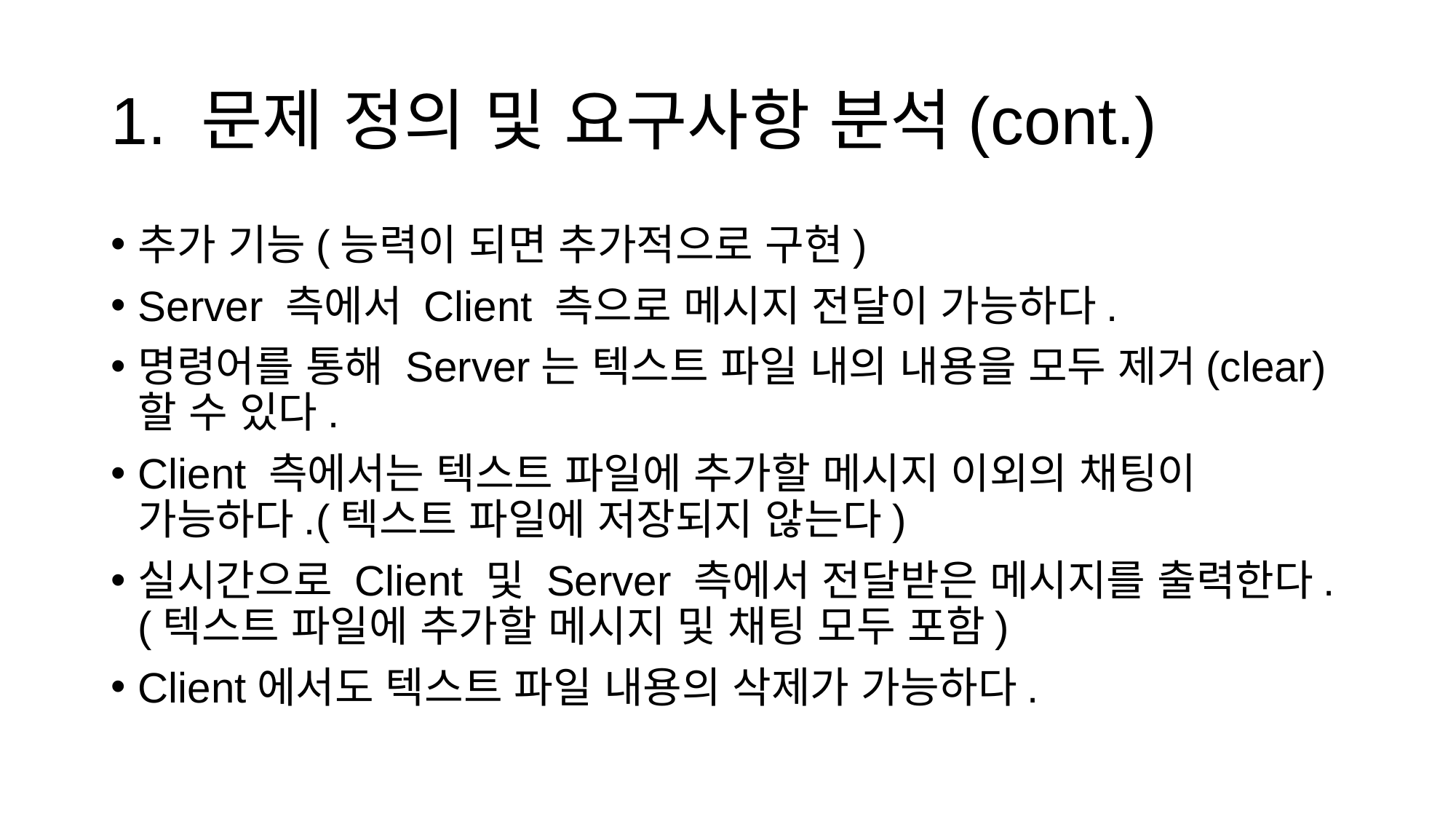

# 1. 문제 정의 및 요구사항 분석(cont.)
추가 기능(능력이 되면 추가적으로 구현)
Server 측에서 Client 측으로 메시지 전달이 가능하다.
명령어를 통해 Server는 텍스트 파일 내의 내용을 모두 제거(clear)할 수 있다.
Client 측에서는 텍스트 파일에 추가할 메시지 이외의 채팅이 가능하다.(텍스트 파일에 저장되지 않는다)
실시간으로 Client 및 Server 측에서 전달받은 메시지를 출력한다.(텍스트 파일에 추가할 메시지 및 채팅 모두 포함)
Client에서도 텍스트 파일 내용의 삭제가 가능하다.